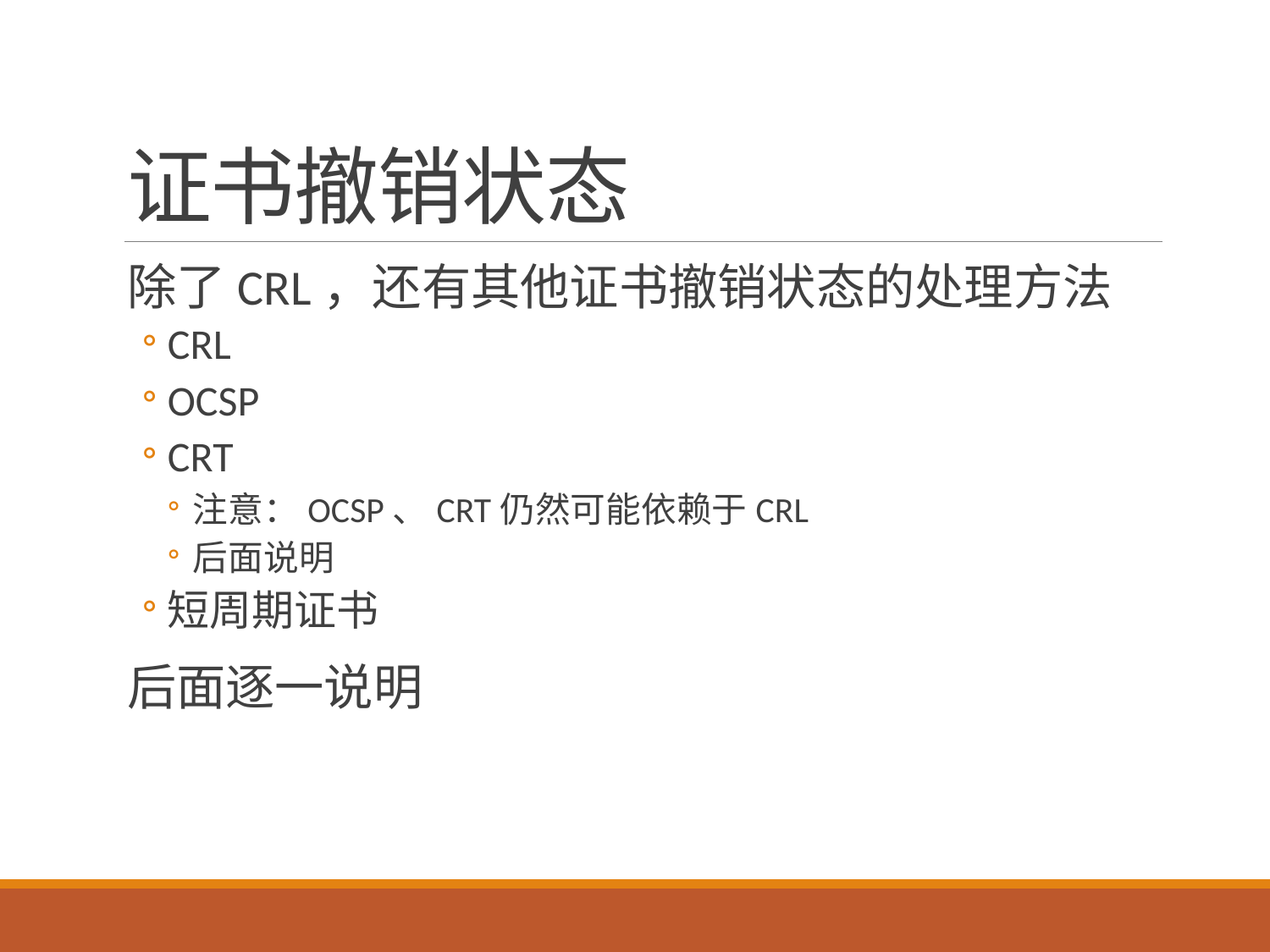

# 证书撤销状态
除了CRL，还有其他证书撤销状态的处理方法
CRL
OCSP
CRT
注意：OCSP、CRT仍然可能依赖于CRL
后面说明
短周期证书
后面逐一说明
10